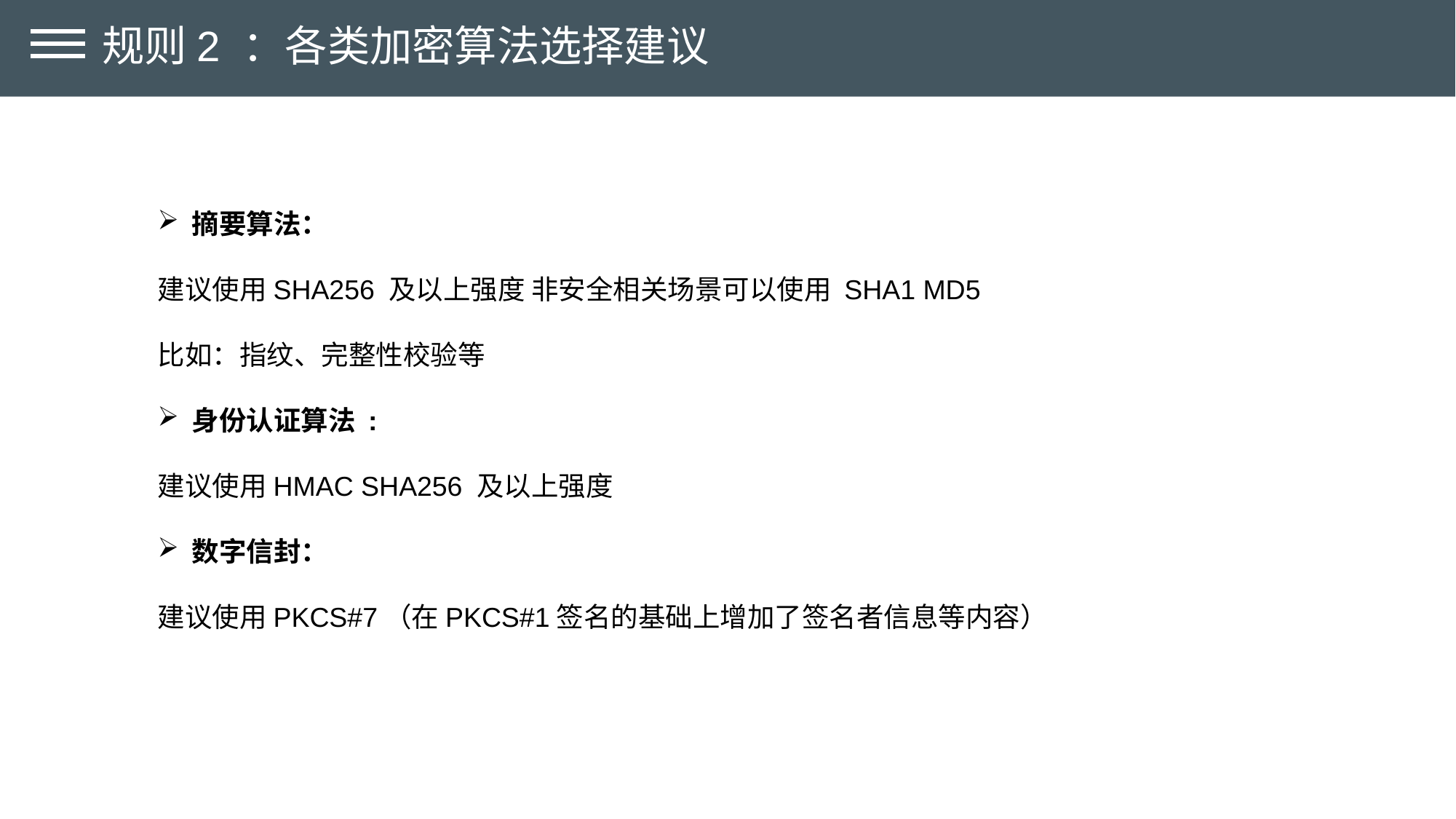

规则2 ：各类加密算法选择建议
摘要算法：
建议使用SHA256 及以上强度 非安全相关场景可以使用 SHA1 MD5
比如：指纹、完整性校验等
身份认证算法 :
建议使用HMAC SHA256 及以上强度
数字信封：
建议使用PKCS#7（在PKCS#1签名的基础上增加了签名者信息等内容）